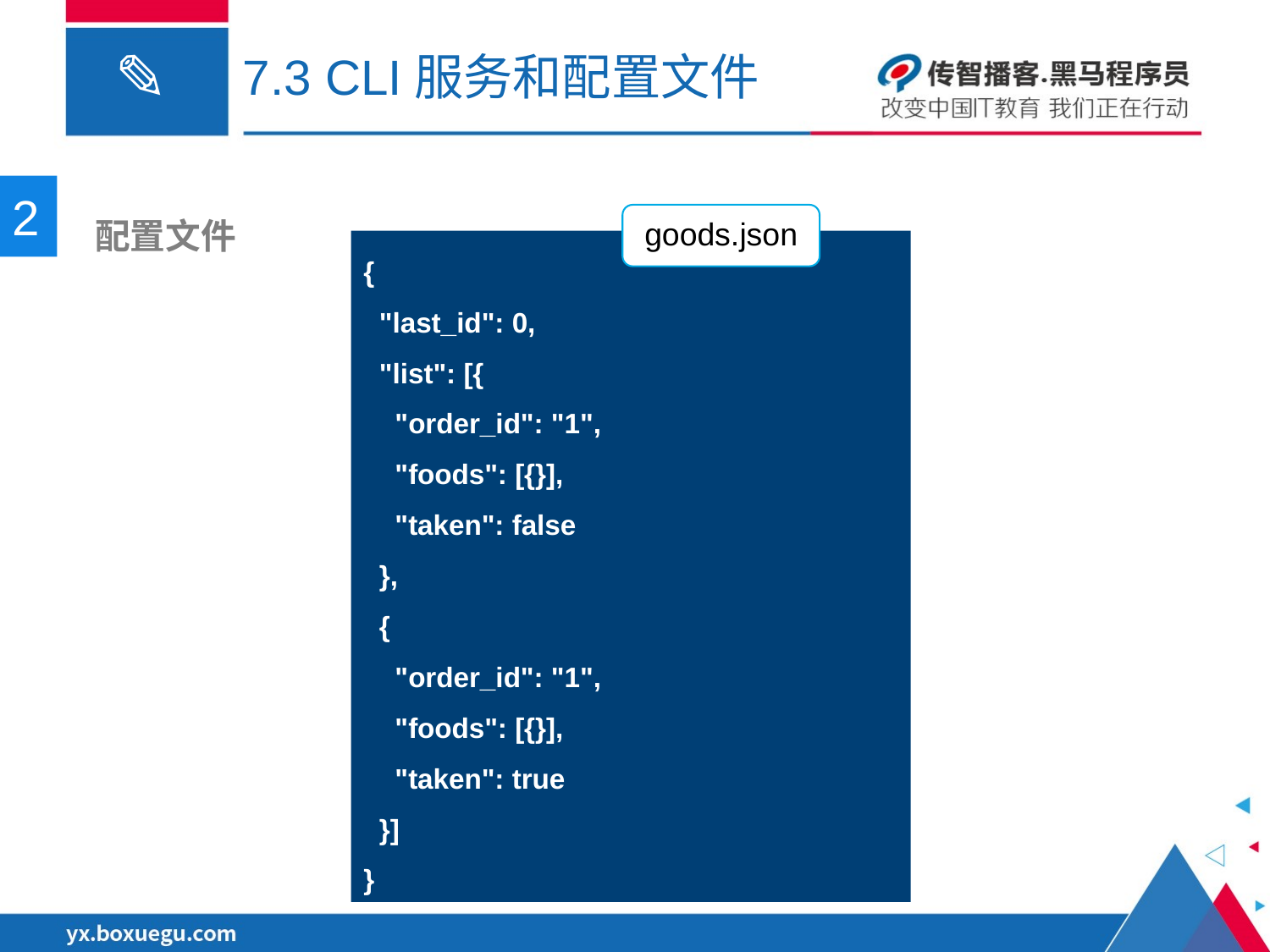

# 7.3 CLI服务和配置文件

2
  配置文件
goods.json
{
  "last_id": 0,
  "list": [{
    "order_id": "1",
    "foods": [{}],
    "taken": false
  },
  {
    "order_id": "1",
    "foods": [{}],
    "taken": true
  }]
}